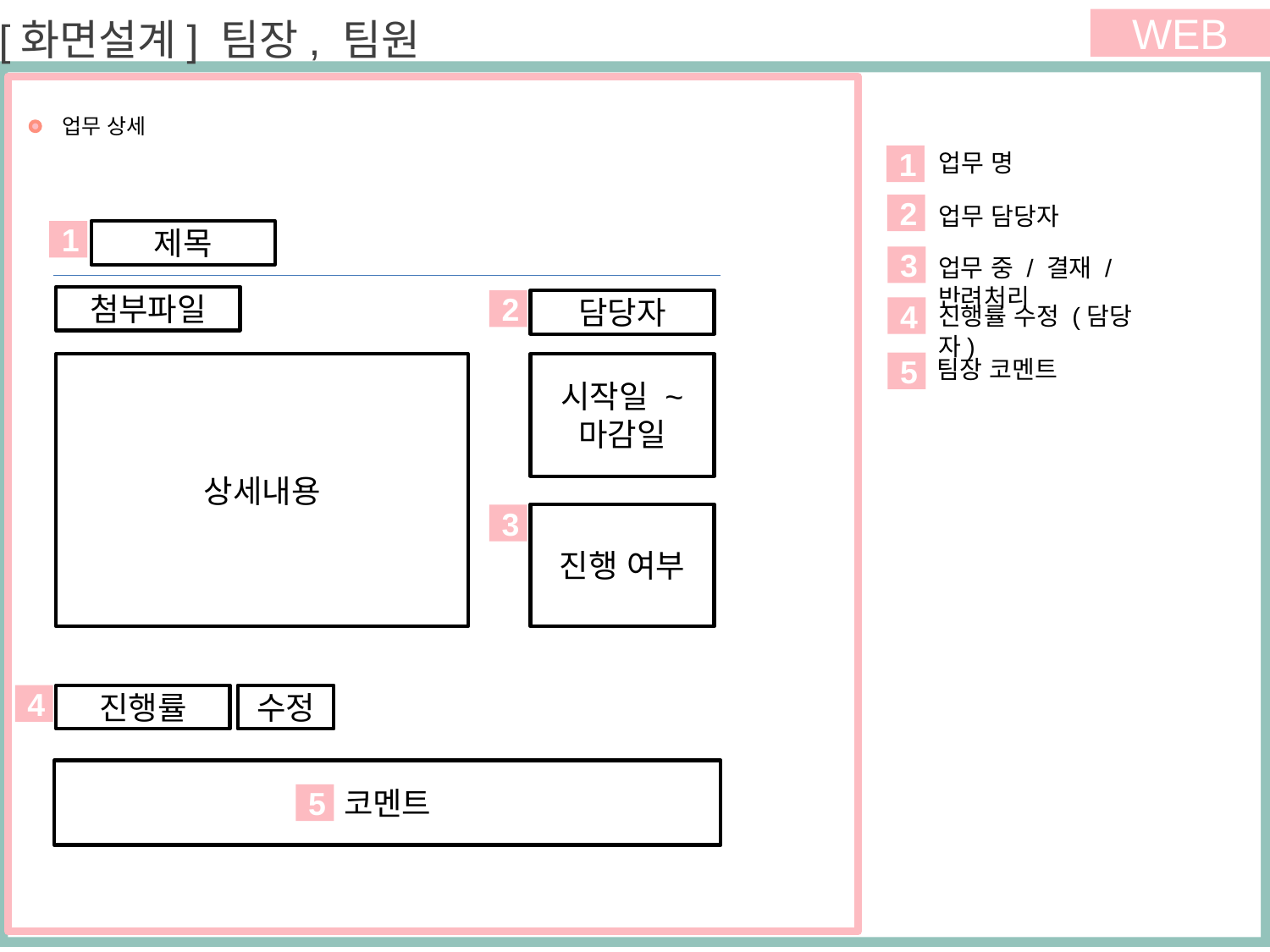

[화면설계] 팀장, 팀원
WEB

 업무 상세

업무 명
1
2
업무 담당자
1
제목
3
업무 중 / 결재 / 반려처리
첨부파일
담당자
2
진행률 수정 (담당자)
4
팀장 코멘트
5
상세내용
시작일 ~
마감일
진행 여부
3
4
진행률
수정
코멘트
5